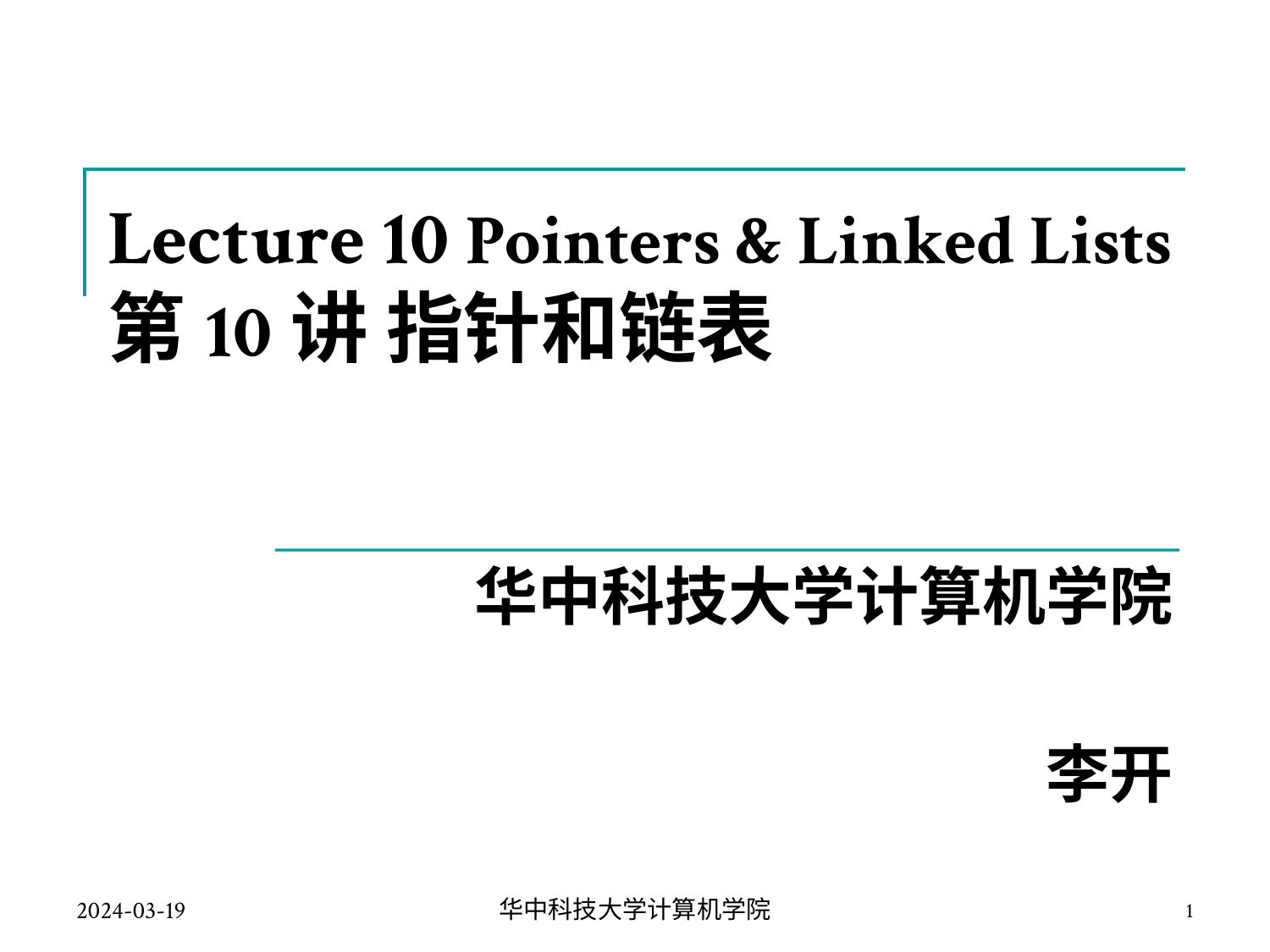

# Lecture 10 Pointers & Linked Lists 第10讲 指针和链表
华中科技大学计算机学院

李开
2024-03-19
华中科技大学计算机学院
1